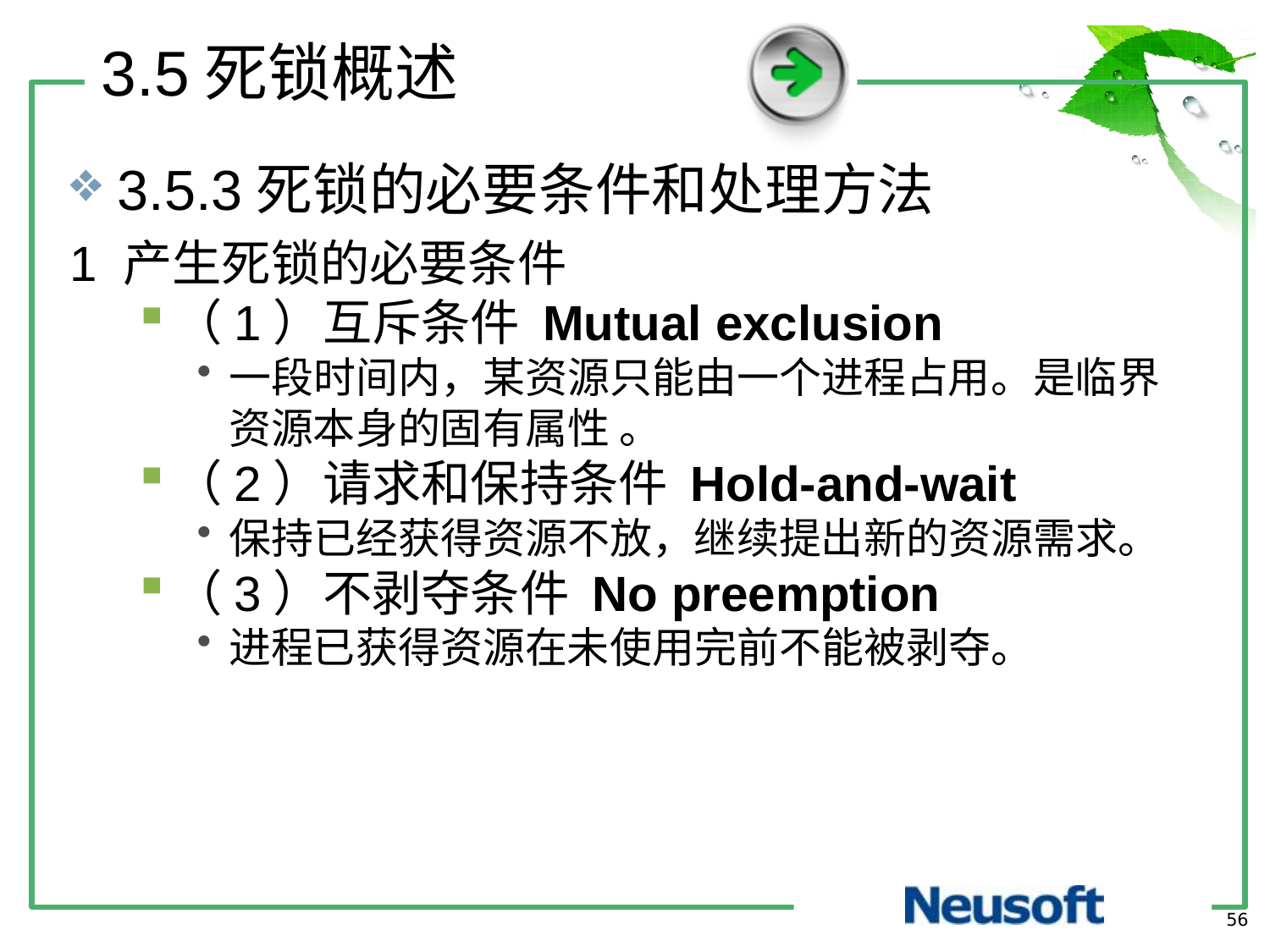

3.5死锁概述
3.5.3死锁的必要条件和处理方法
1 产生死锁的必要条件
（1）互斥条件 Mutual exclusion
一段时间内，某资源只能由一个进程占用。是临界资源本身的固有属性 。
（2）请求和保持条件 Hold-and-wait
保持已经获得资源不放，继续提出新的资源需求。
（3）不剥夺条件 No preemption
进程已获得资源在未使用完前不能被剥夺。
56